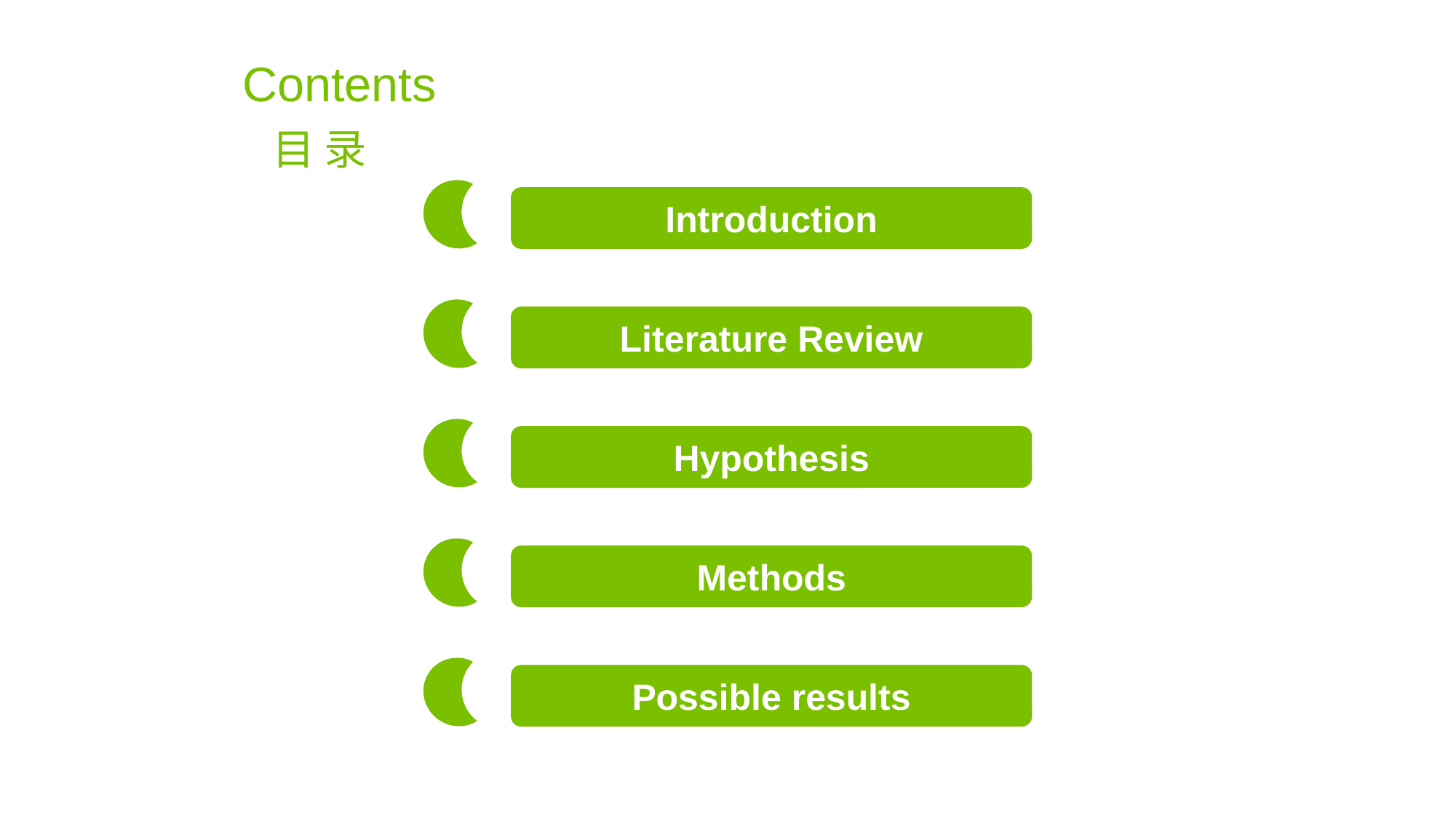

Contents
目 录

Introduction

Literature Review

Hypothesis

Methods

Possible results